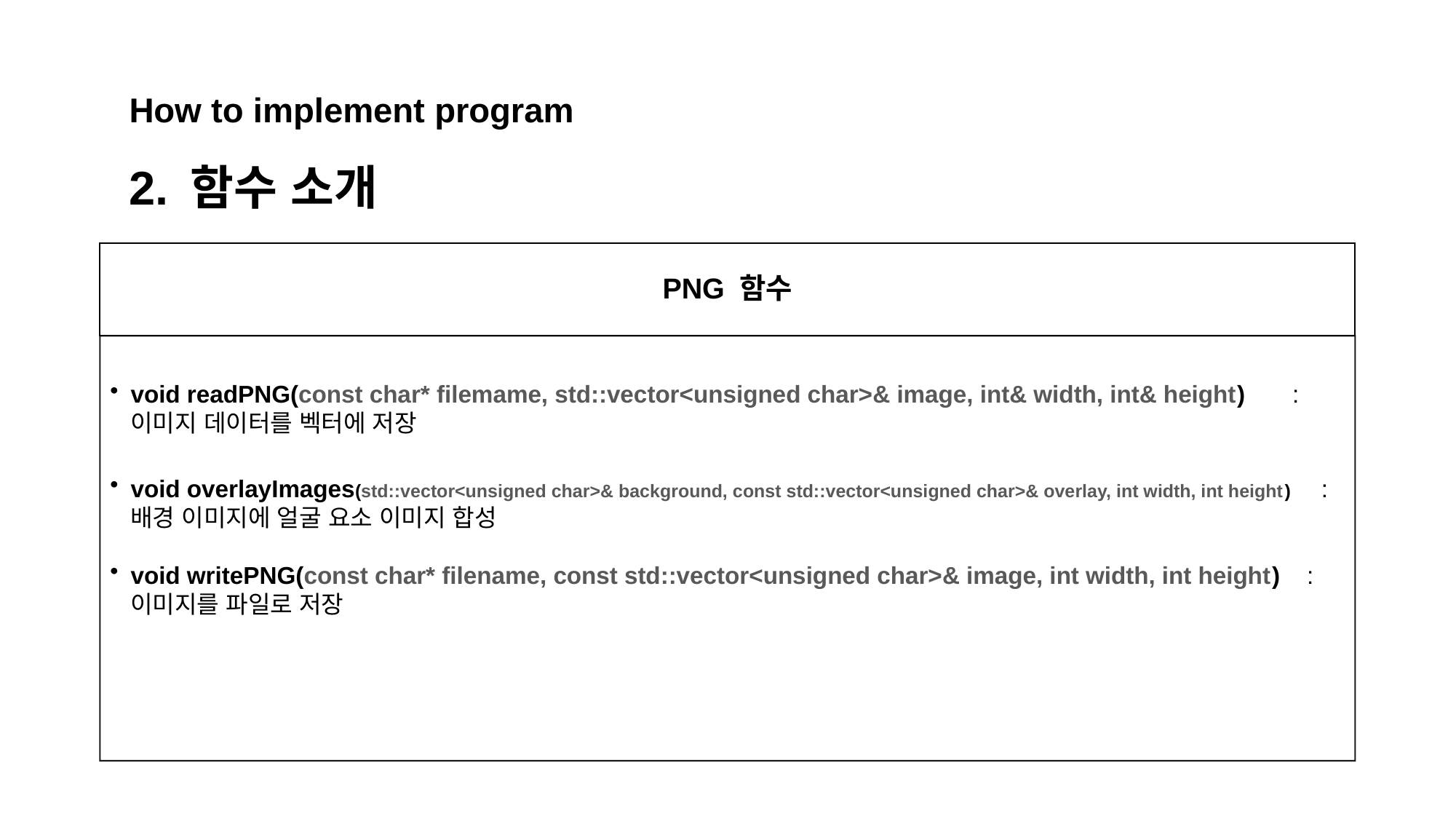

How to implement program
2. 함수 소개
PNG 함수

void readPNG(const char* filemame, std::vector<unsigned char>& image, int& width, int& height)       : 이미지 데이터를 벡터에 저장

void overlayImages(std::vector<unsigned char>& background, const std::vector<unsigned char>& overlay, int width, int height)      : 배경 이미지에 얼굴 요소 이미지 합성

void writePNG(const char* filename, const std::vector<unsigned char>& image, int width, int height)    : 이미지를 파일로 저장